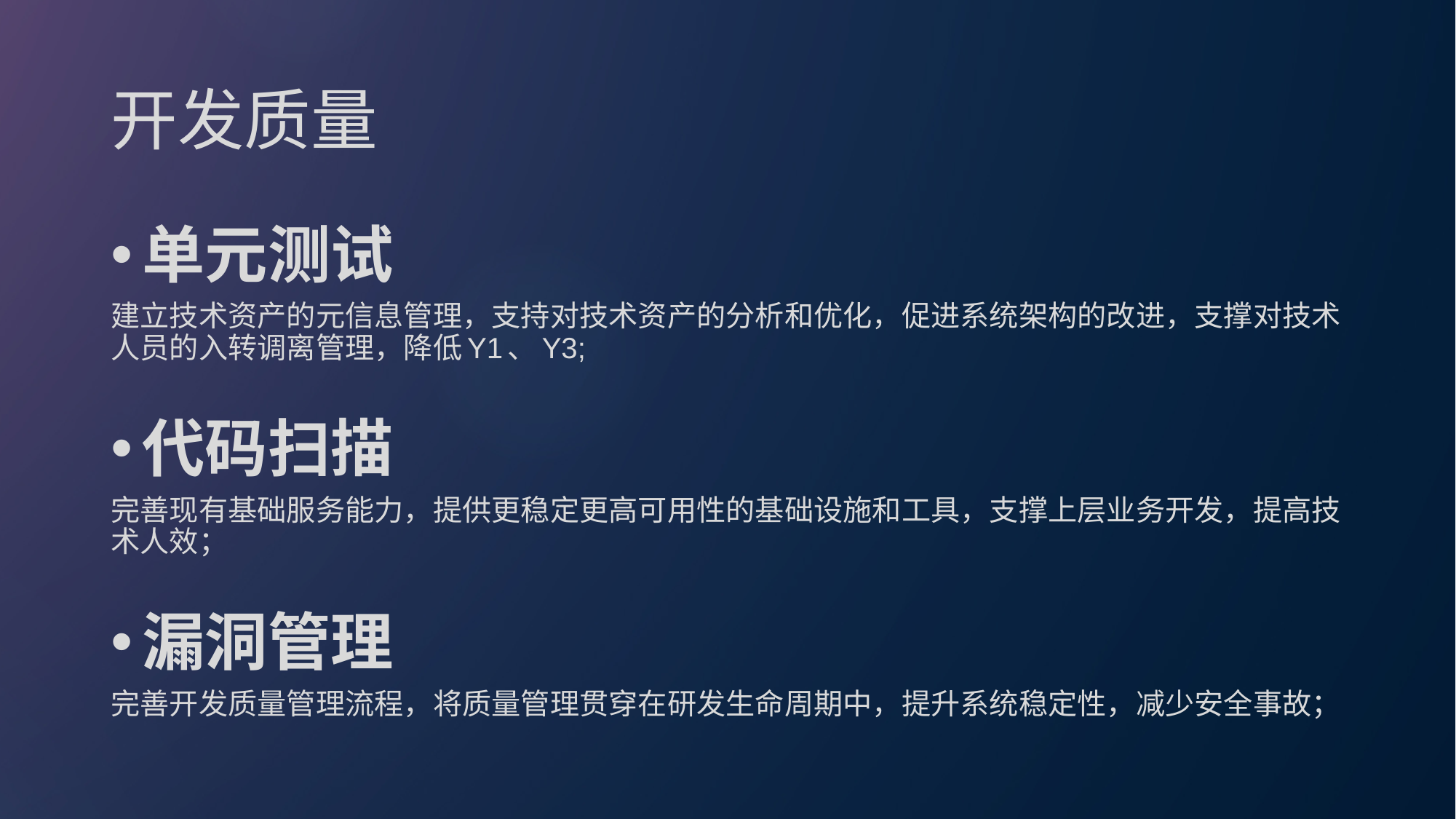

# 开发质量
单元测试
建立技术资产的元信息管理，支持对技术资产的分析和优化，促进系统架构的改进，支撑对技术人员的入转调离管理，降低Y1、Y3;

代码扫描
完善现有基础服务能力，提供更稳定更高可用性的基础设施和工具，支撑上层业务开发，提高技术人效；

漏洞管理
完善开发质量管理流程，将质量管理贯穿在研发生命周期中，提升系统稳定性，减少安全事故；